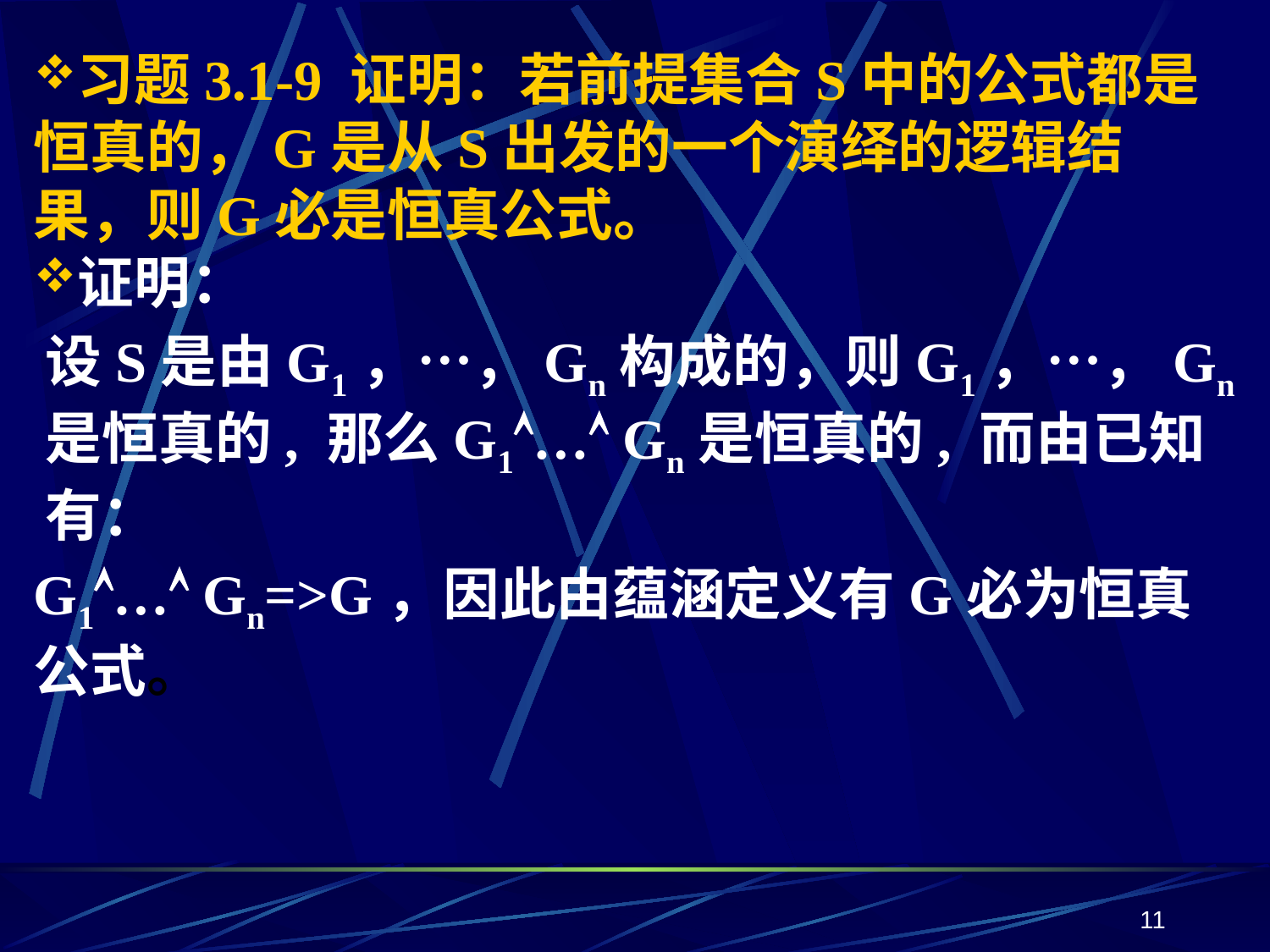

习题3.1-9 证明：若前提集合S中的公式都是恒真的，G是从S出发的一个演绎的逻辑结果，则G必是恒真公式。
证明：
设S是由G1，…，Gn构成的，则G1，…，Gn是恒真的, 那么G1∧…∧ Gn是恒真的, 而由已知有：
G1∧…∧ Gn=>G，因此由蕴涵定义有G必为恒真公式。

11